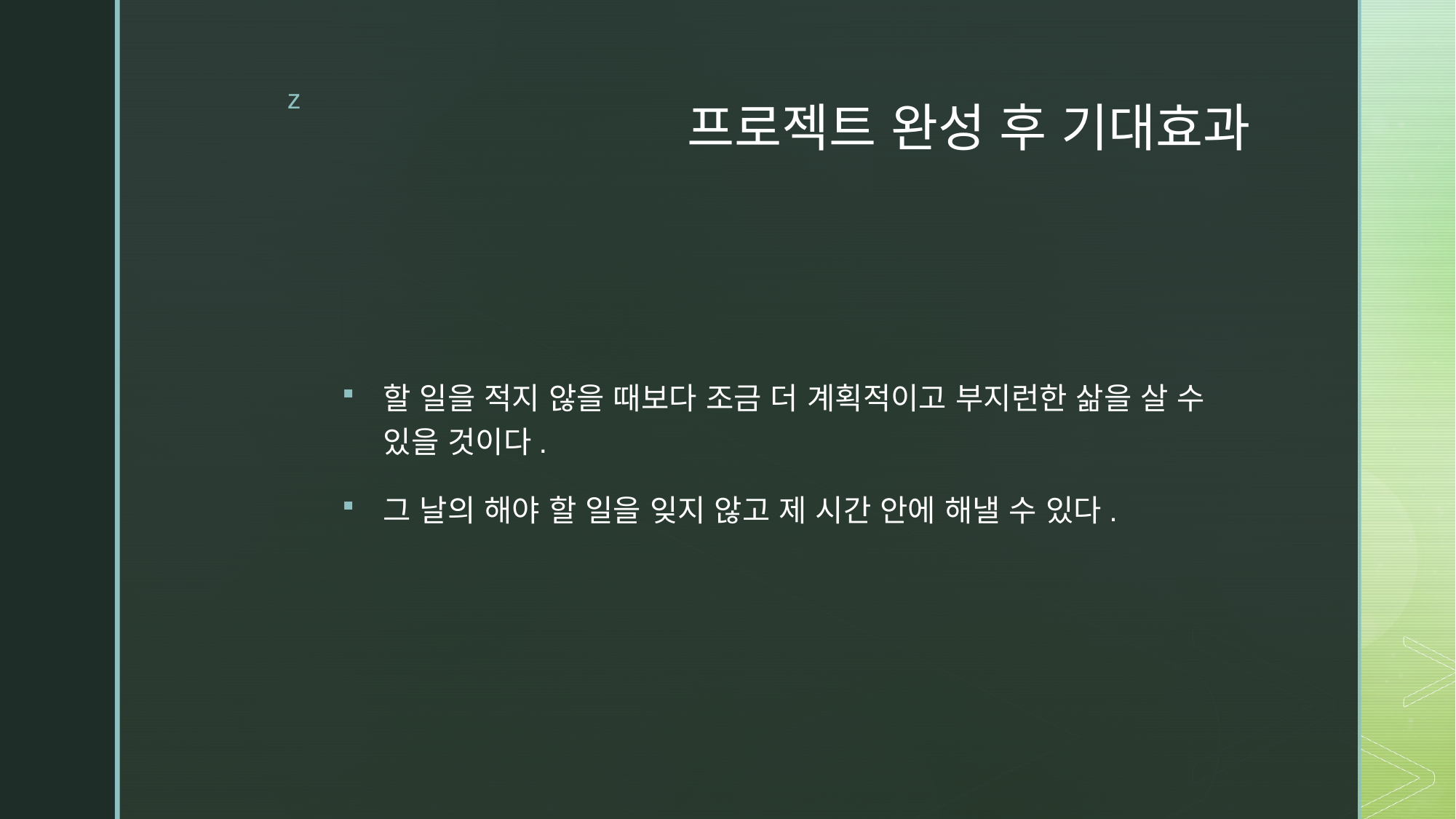

# 프로젝트 완성 후 기대효과
할 일을 적지 않을 때보다 조금 더 계획적이고 부지런한 삶을 살 수 있을 것이다.
그 날의 해야 할 일을 잊지 않고 제 시간 안에 해낼 수 있다.